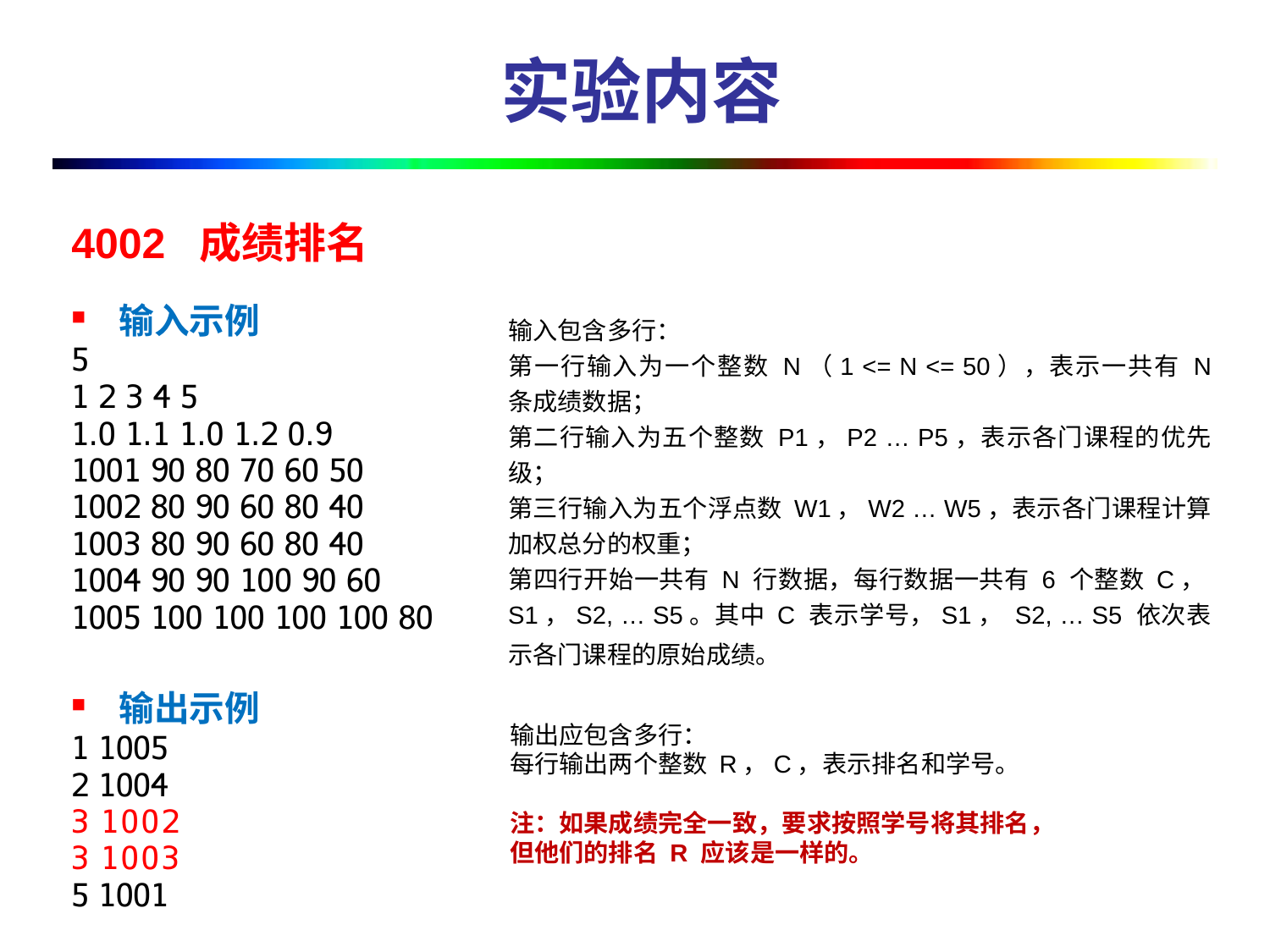

# 实验内容
4002  成绩排名

输入示例
5
1 2 3 4 5
1.0 1.1 1.0 1.2 0.9
1001 90 80 70 60 50
1002 80 90 60 80 40
1003 80 90 60 80 40
1004 90 90 100 90 60
1005 100 100 100 100 80

输出示例
1 1005
2 1004
3 1002
3 1003
5 1001

输入包含多行：
第一行输入为一个整数 N（1 <= N <= 50），表示一共有 N 条成绩数据；
第二行输入为五个整数 P1，P2 … P5，表示各门课程的优先级；
第三行输入为五个浮点数 W1，W2 … W5，表示各门课程计算加权总分的权重；
第四行开始一共有 N 行数据，每行数据一共有 6 个整数 C，S1，S2, … S5。其中 C 表示学号，S1， S2, … S5 依次表示各门课程的原始成绩。
输出应包含多行：
每行输出两个整数 R，C，表示排名和学号。

注：如果成绩完全一致，要求按照学号将其排名，
但他们的排名 R 应该是一样的。